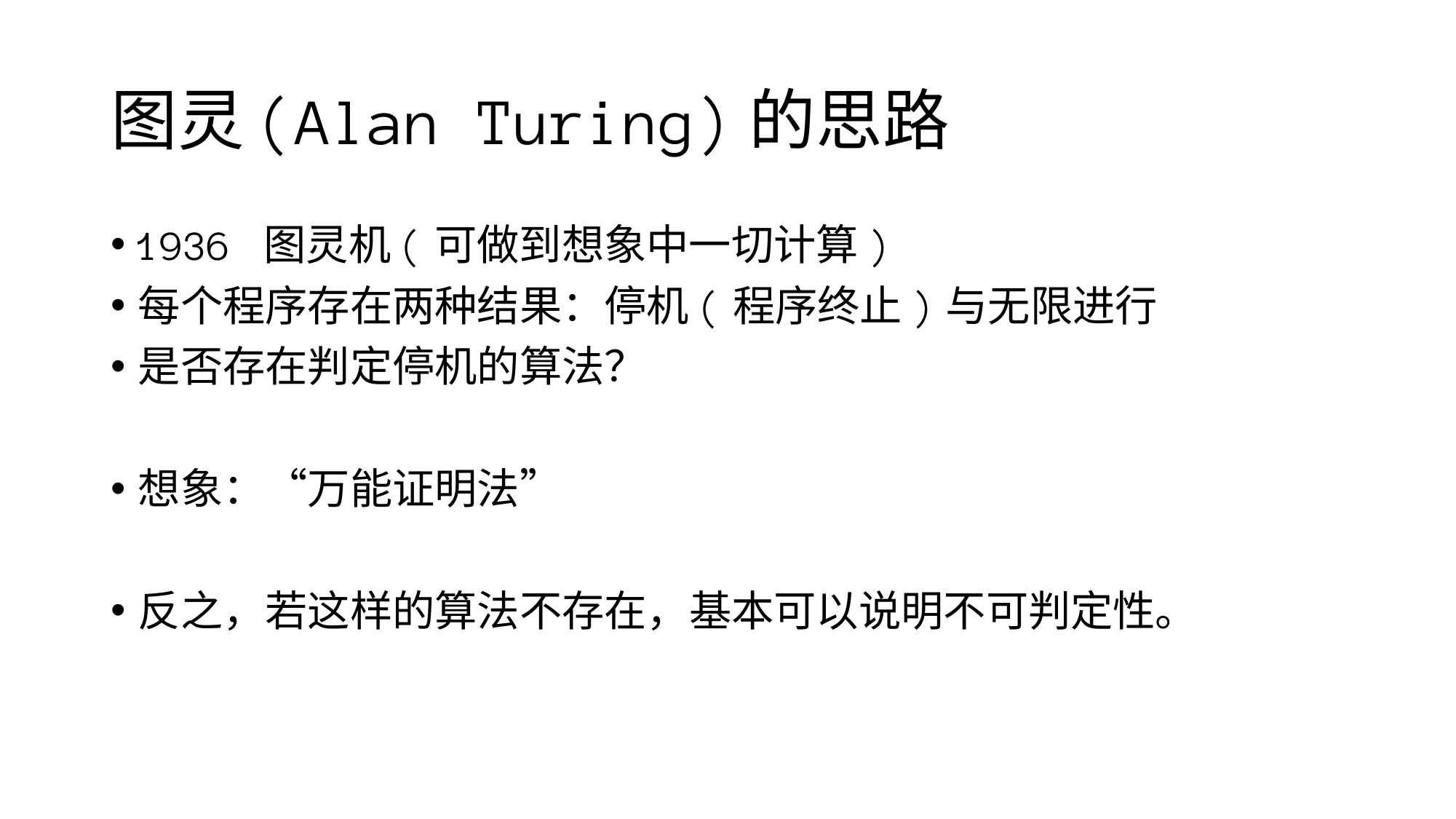

# 图灵(Alan Turing)的思路
1936 图灵机(可做到想象中一切计算)
每个程序存在两种结果：停机(程序终止)与无限进行
是否存在判定停机的算法？

想象：“万能证明法”

反之，若这样的算法不存在，基本可以说明不可判定性。